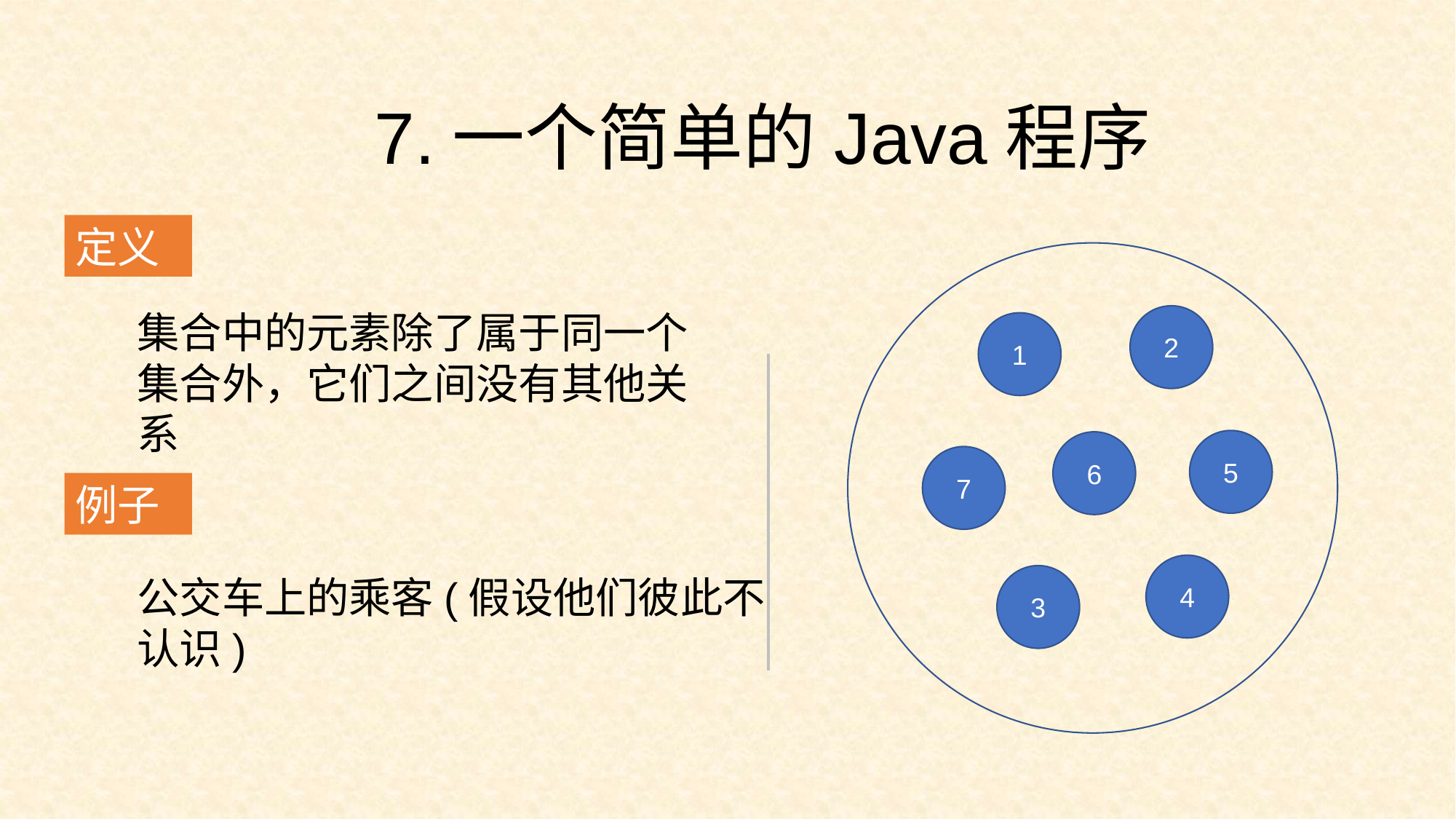

7.一个简单的Java程序
定义

集合中的元素除了属于同一个集合外，它们之间没有其他关系
2
1
5
6
7
例子
4
公交车上的乘客(假设他们彼此不认识)
3